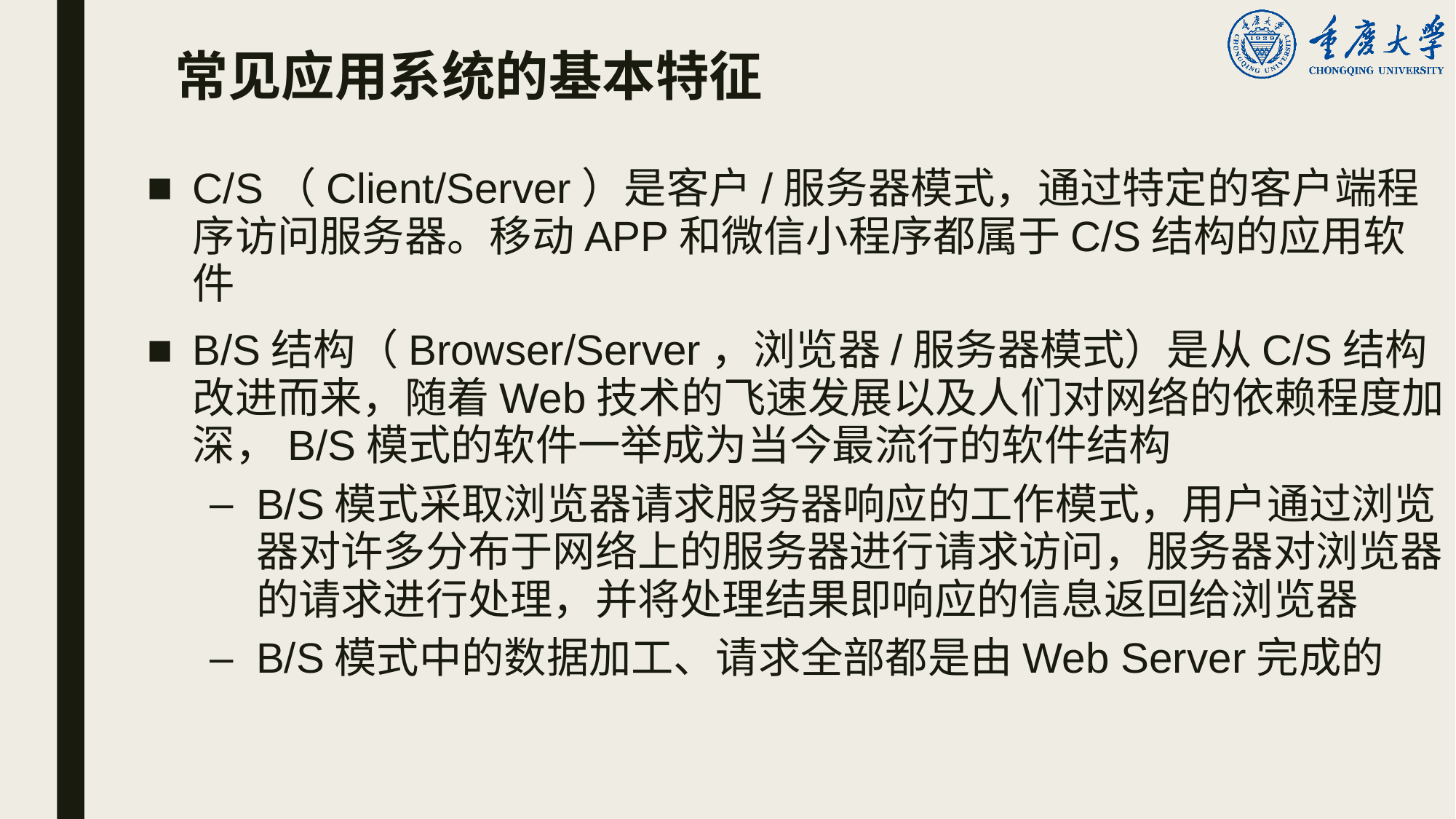

# 常见应用系统的基本特征
C/S（Client/Server）是客户/服务器模式，通过特定的客户端程序访问服务器。移动APP和微信小程序都属于C/S结构的应用软件
B/S结构（Browser/Server，浏览器/服务器模式）是从C/S结构改进而来，随着Web技术的飞速发展以及人们对网络的依赖程度加深，B/S模式的软件一举成为当今最流行的软件结构
B/S模式采取浏览器请求服务器响应的工作模式，用户通过浏览器对许多分布于网络上的服务器进行请求访问，服务器对浏览器的请求进行处理，并将处理结果即响应的信息返回给浏览器
B/S模式中的数据加工、请求全部都是由Web Server完成的